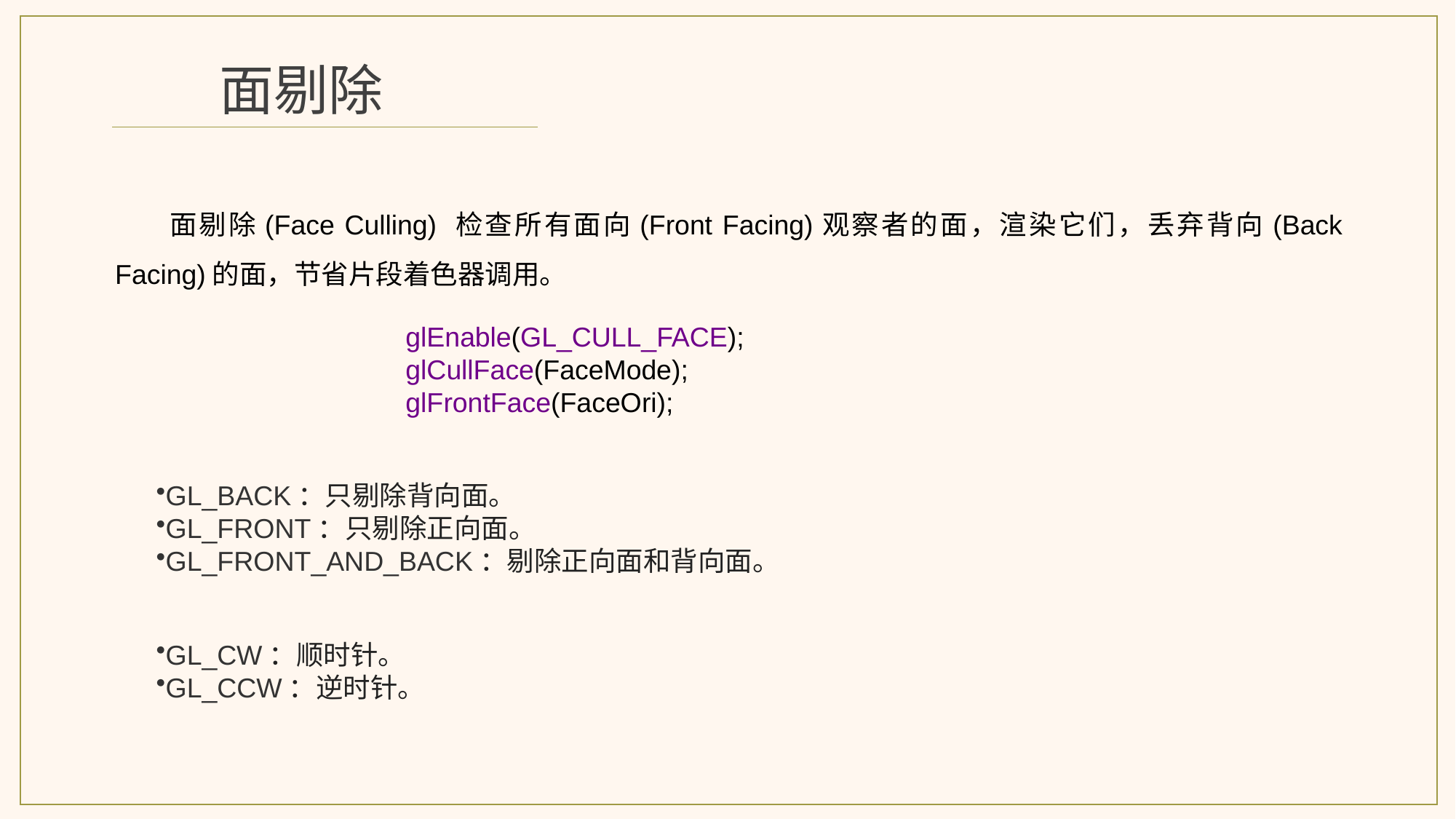

面剔除
面剔除(Face Culling) 检查所有面向(Front Facing)观察者的面，渲染它们，丢弃背向(Back Facing)的面，节省片段着色器调用。
glEnable(GL_CULL_FACE);
glCullFace(FaceMode);
glFrontFace(FaceOri);
GL_BACK：只剔除背向面。
GL_FRONT：只剔除正向面。
GL_FRONT_AND_BACK：剔除正向面和背向面。
GL_CW：顺时针。
GL_CCW：逆时针。